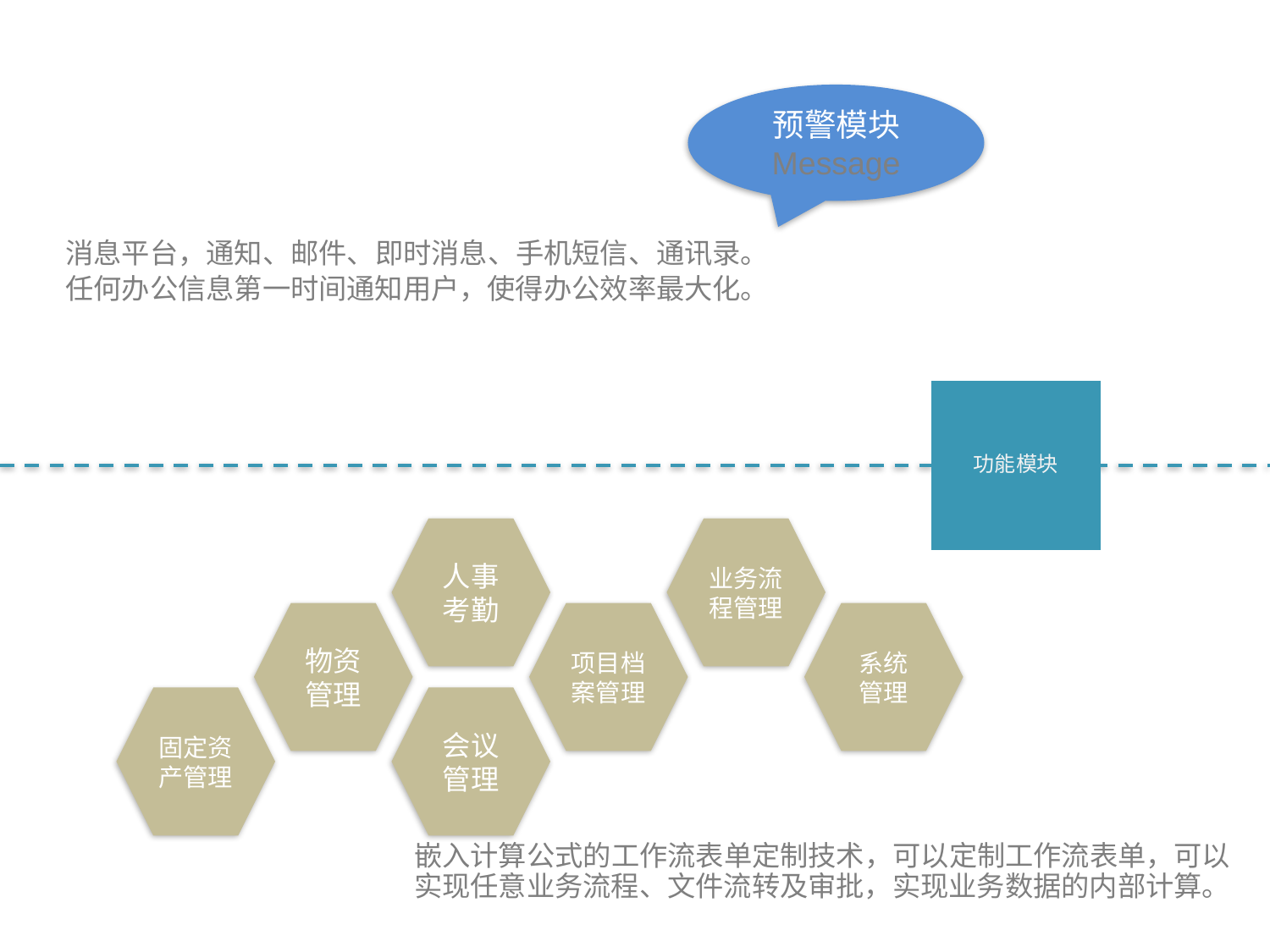

预警模块
Message
消息平台，通知、邮件、即时消息、手机短信、通讯录。
任何办公信息第一时间通知用户，使得办公效率最大化。

功能模块
人事考勤
业务流程管理
物资管理
项目档案管理
系统
管理
固定资产管理
会议管理
嵌入计算公式的工作流表单定制技术，可以定制工作流表单，可以实现任意业务流程、文件流转及审批，实现业务数据的内部计算。